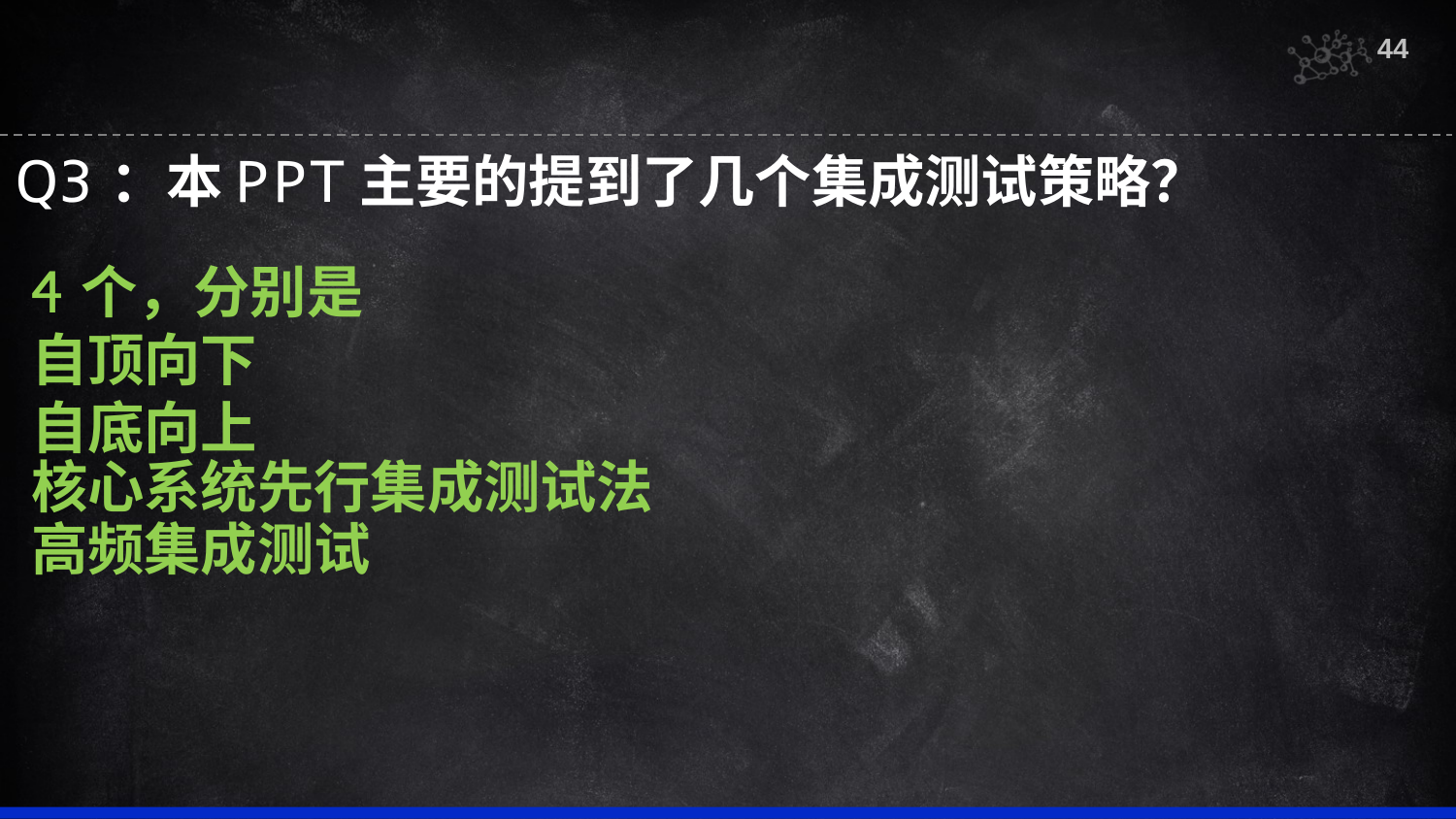

44
Q3：本PPT主要的提到了几个集成测试策略？
4个，分别是
自顶向下
自底向上
核心系统先行集成测试法
高频集成测试